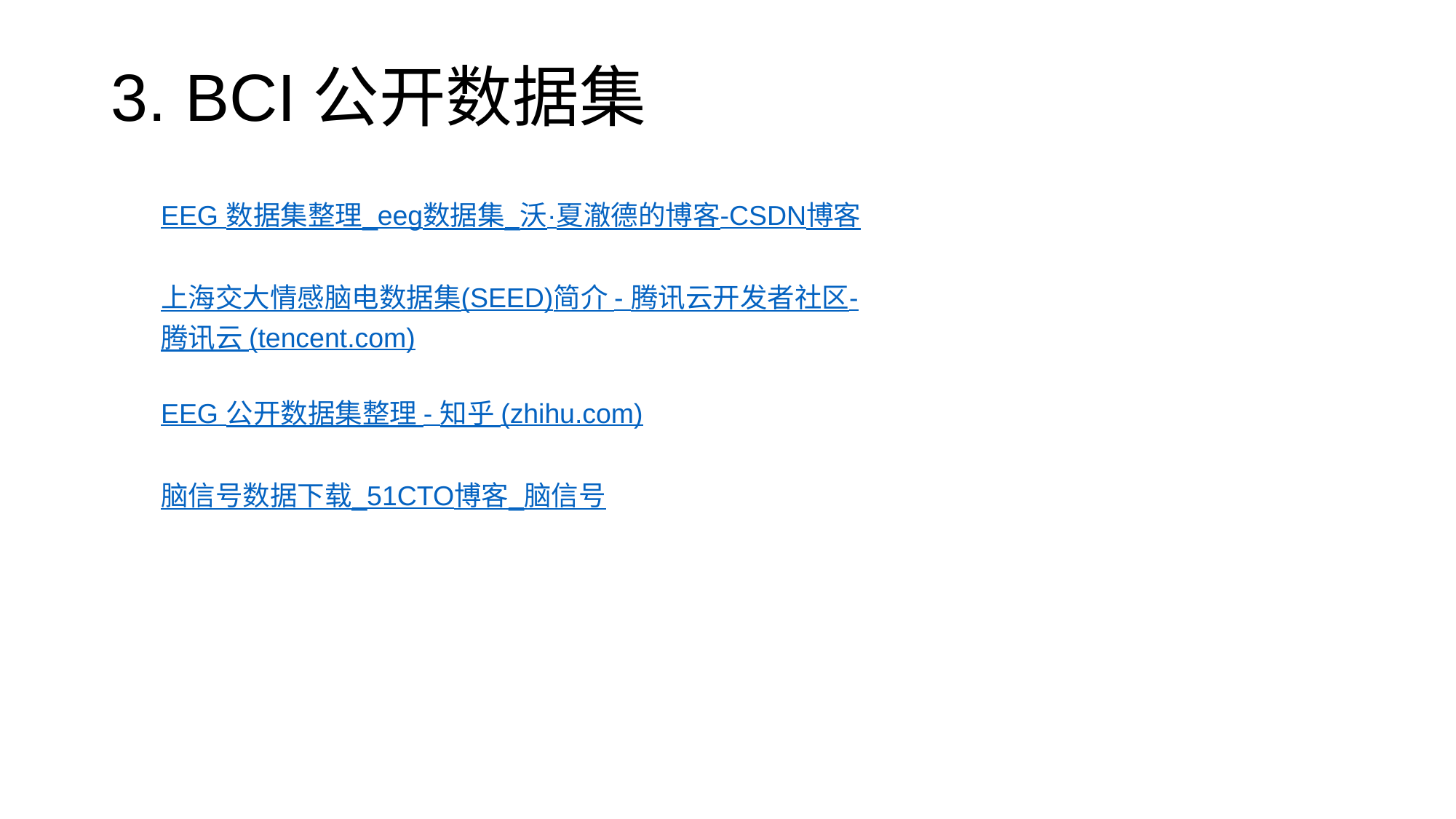

# 3. BCI公开数据集
EEG 数据集整理_eeg数据集_沃·夏澈德的博客-CSDN博客
上海交大情感脑电数据集(SEED)简介 - 腾讯云开发者社区-腾讯云 (tencent.com)
EEG 公开数据集整理 - 知乎 (zhihu.com)
脑信号数据下载_51CTO博客_脑信号